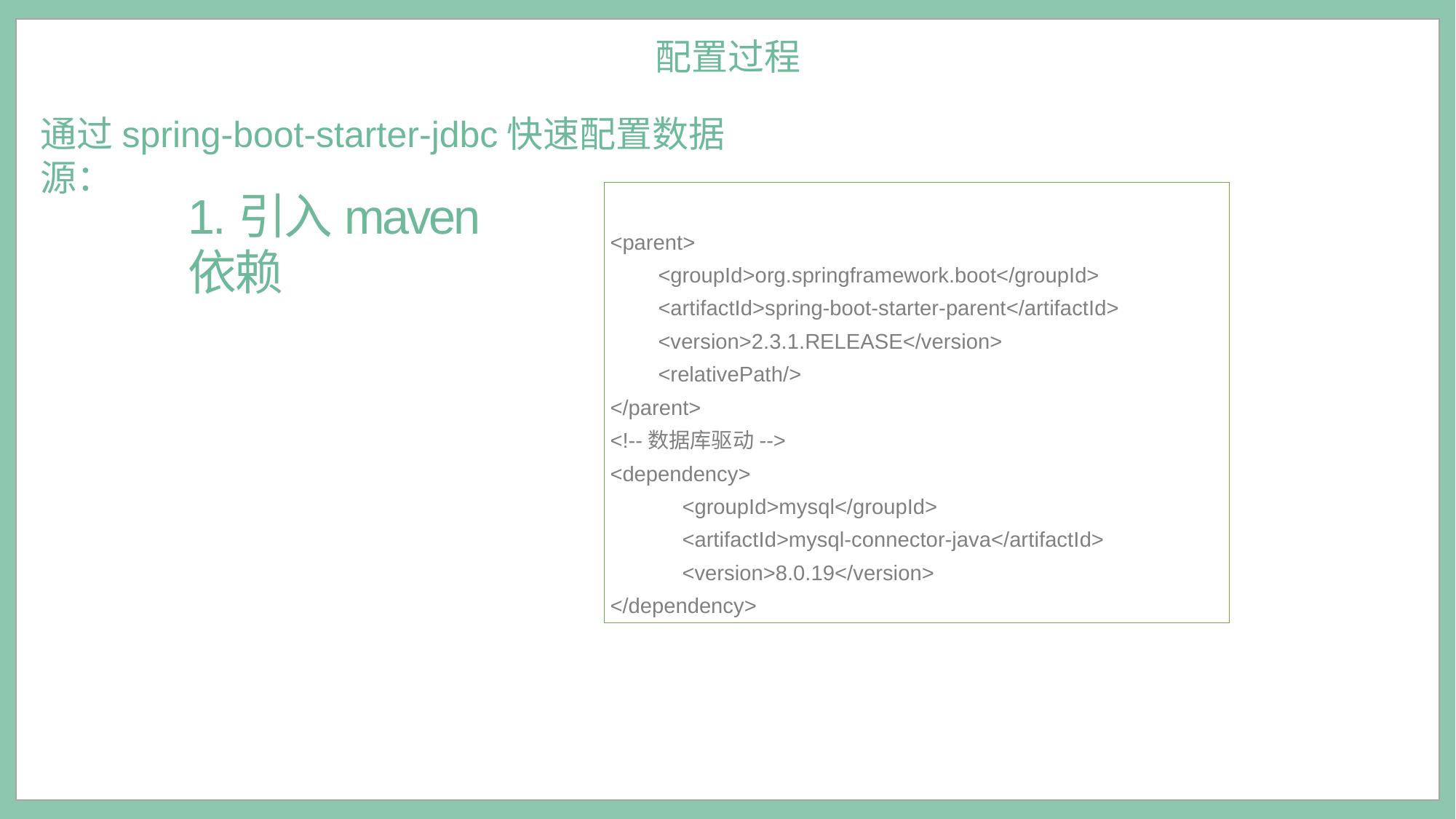

配置过程
通过spring-boot-starter-jdbc快速配置数据源：
1.引入maven依赖

<parent>
        <groupId>org.springframework.boot</groupId>
        <artifactId>spring-boot-starter-parent</artifactId>
        <version>2.3.1.RELEASE</version>
        <relativePath/>
</parent>
<!--数据库驱动-->
<dependency>
            <groupId>mysql</groupId>
            <artifactId>mysql-connector-java</artifactId>
            <version>8.0.19</version>
</dependency>